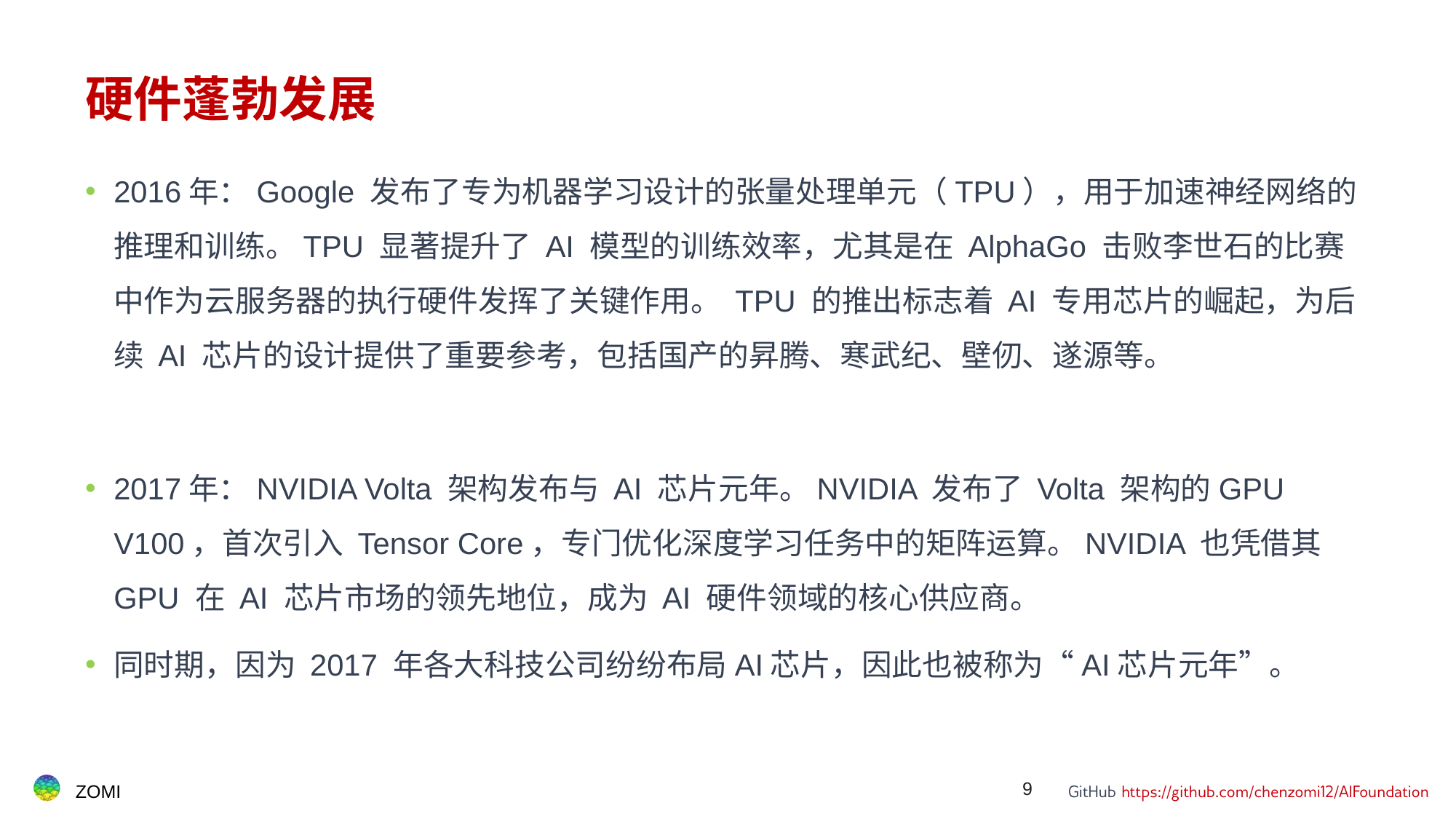

# 硬件蓬勃发展
2016年：Google 发布了专为机器学习设计的张量处理单元（TPU），用于加速神经网络的推理和训练。TPU 显著提升了 AI 模型的训练效率，尤其是在 AlphaGo 击败李世石的比赛中作为云服务器的执行硬件发挥了关键作用。 TPU 的推出标志着 AI 专用芯片的崛起，为后续 AI 芯片的设计提供了重要参考，包括国产的昇腾、寒武纪、壁仞、遂源等。

2017年：NVIDIA Volta 架构发布与 AI 芯片元年。NVIDIA 发布了 Volta 架构的GPU V100，首次引入 Tensor Core，专门优化深度学习任务中的矩阵运算。NVIDIA 也凭借其 GPU 在 AI 芯片市场的领先地位，成为 AI 硬件领域的核心供应商。
同时期，因为 2017 年各大科技公司纷纷布局AI芯片，因此也被称为“AI芯片元年”。